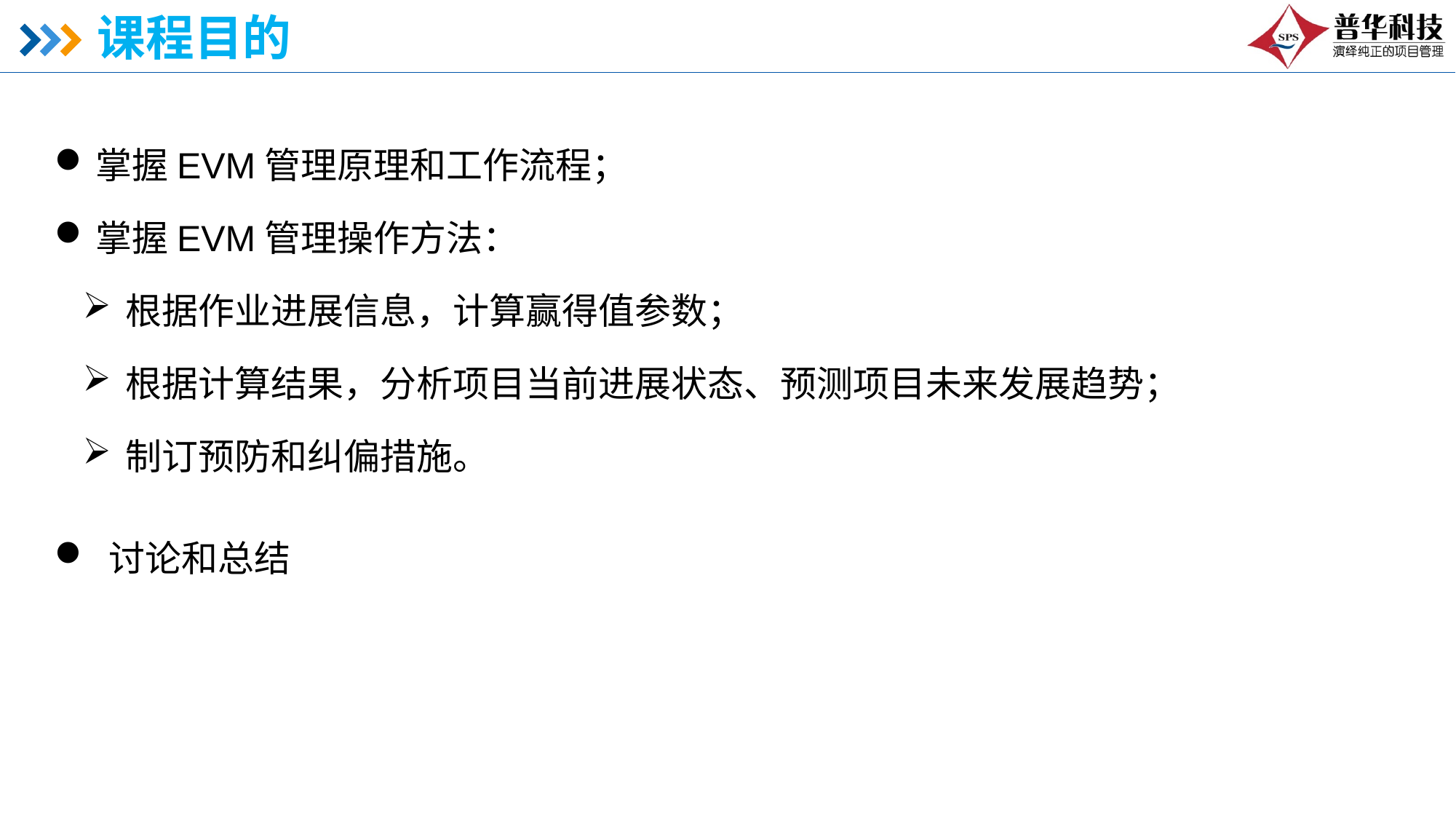

# 课程目的
掌握EVM管理原理和工作流程；
掌握EVM管理操作方法：
根据作业进展信息，计算赢得值参数；
根据计算结果，分析项目当前进展状态、预测项目未来发展趋势；
制订预防和纠偏措施。

讨论和总结